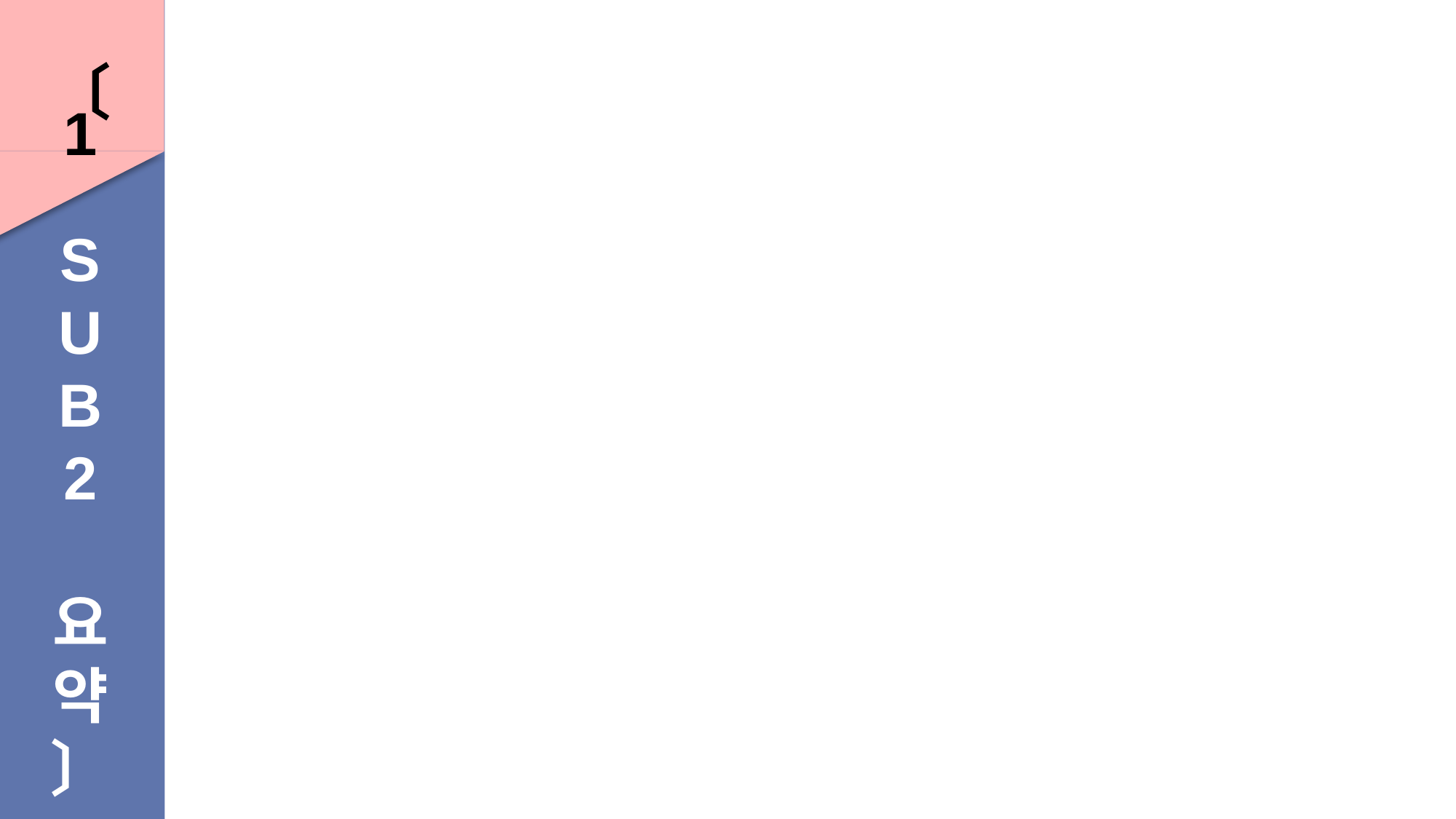

〔
1

S
U
B
2

요
약
〕